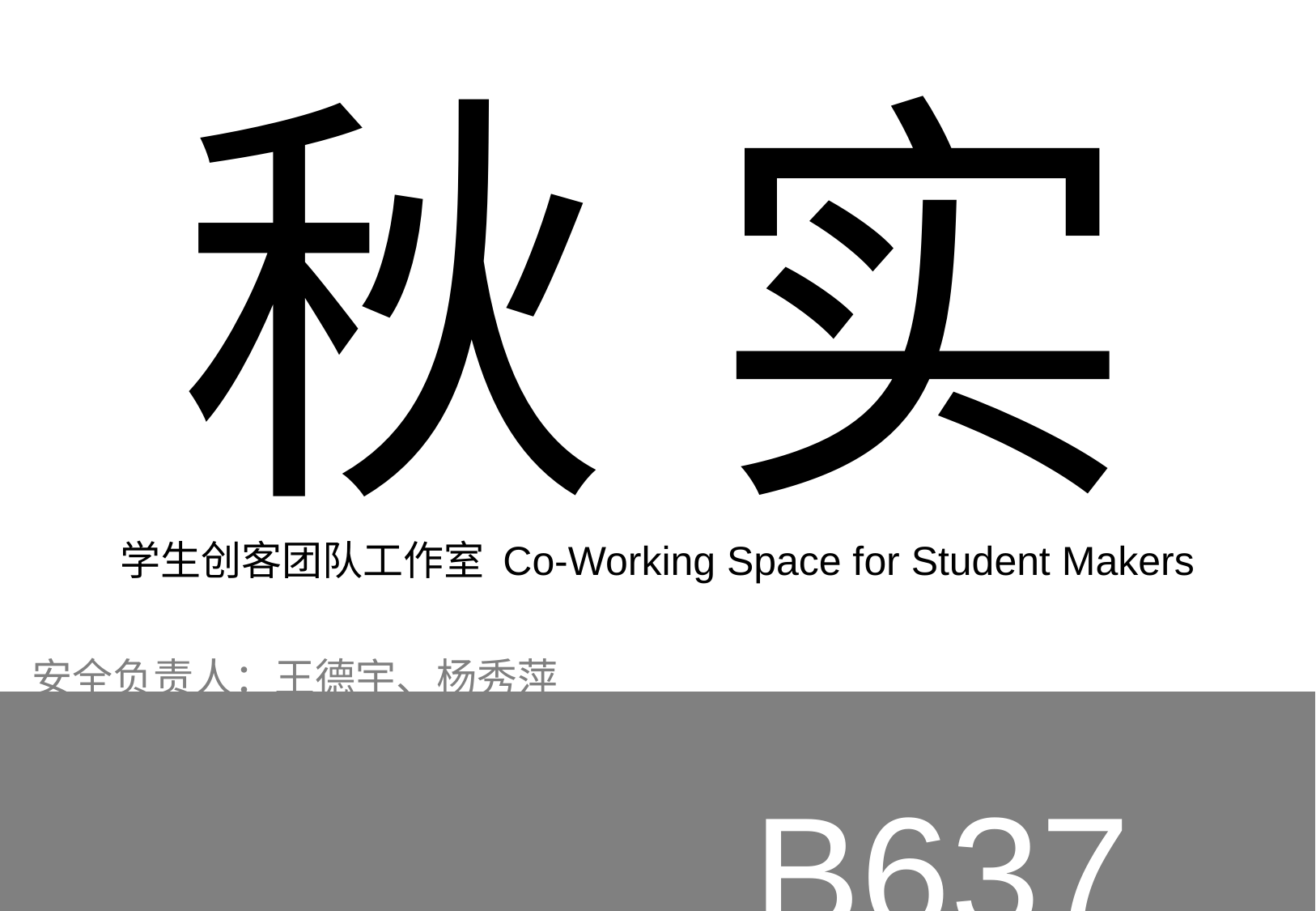

秋 实
学生创客团队工作室 Co-Working Space for Student Makers
安全负责人：王德宇、杨秀萍
B637